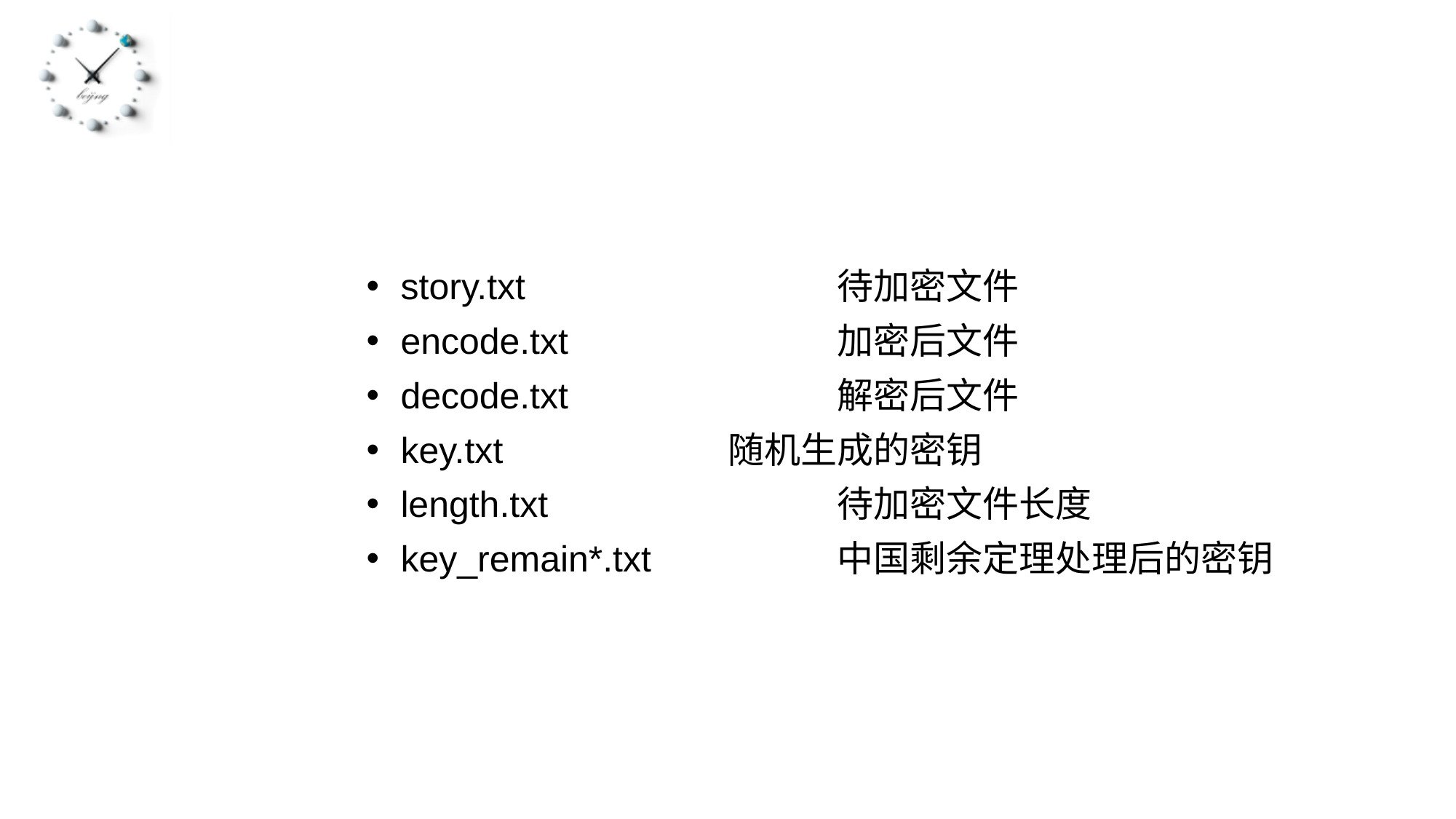

story.txt			待加密文件
encode.txt			加密后文件
decode.txt			解密后文件
key.txt			随机生成的密钥
length.txt			待加密文件长度
key_remain*.txt		中国剩余定理处理后的密钥